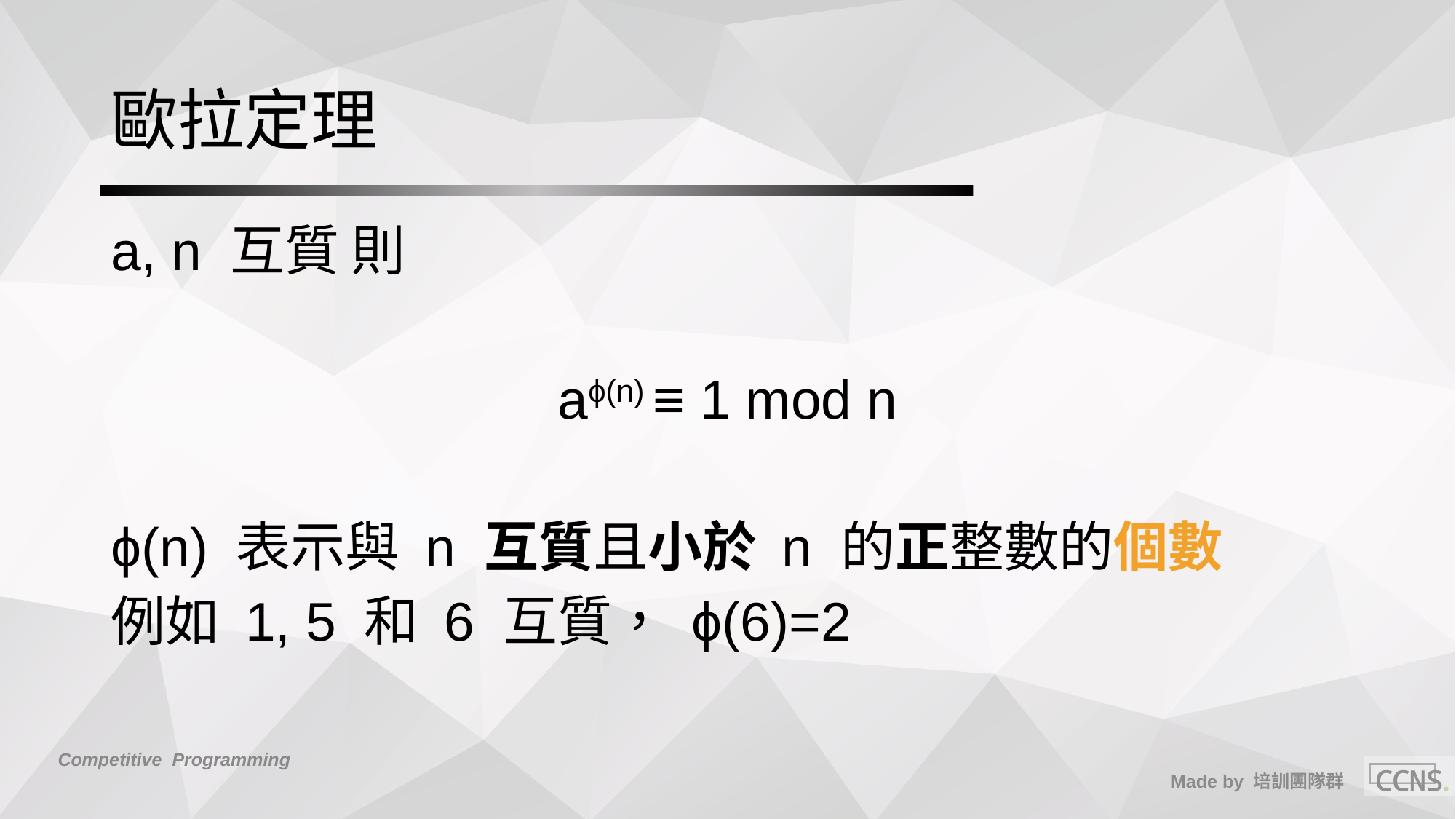

# 歐拉定理
a, n 互質 則

aϕ(n) ≡ 1 mod n

ϕ(n) 表示與 n 互質且小於 n 的正整數的個數
例如 1, 5 和 6 互質， ϕ(6)=2